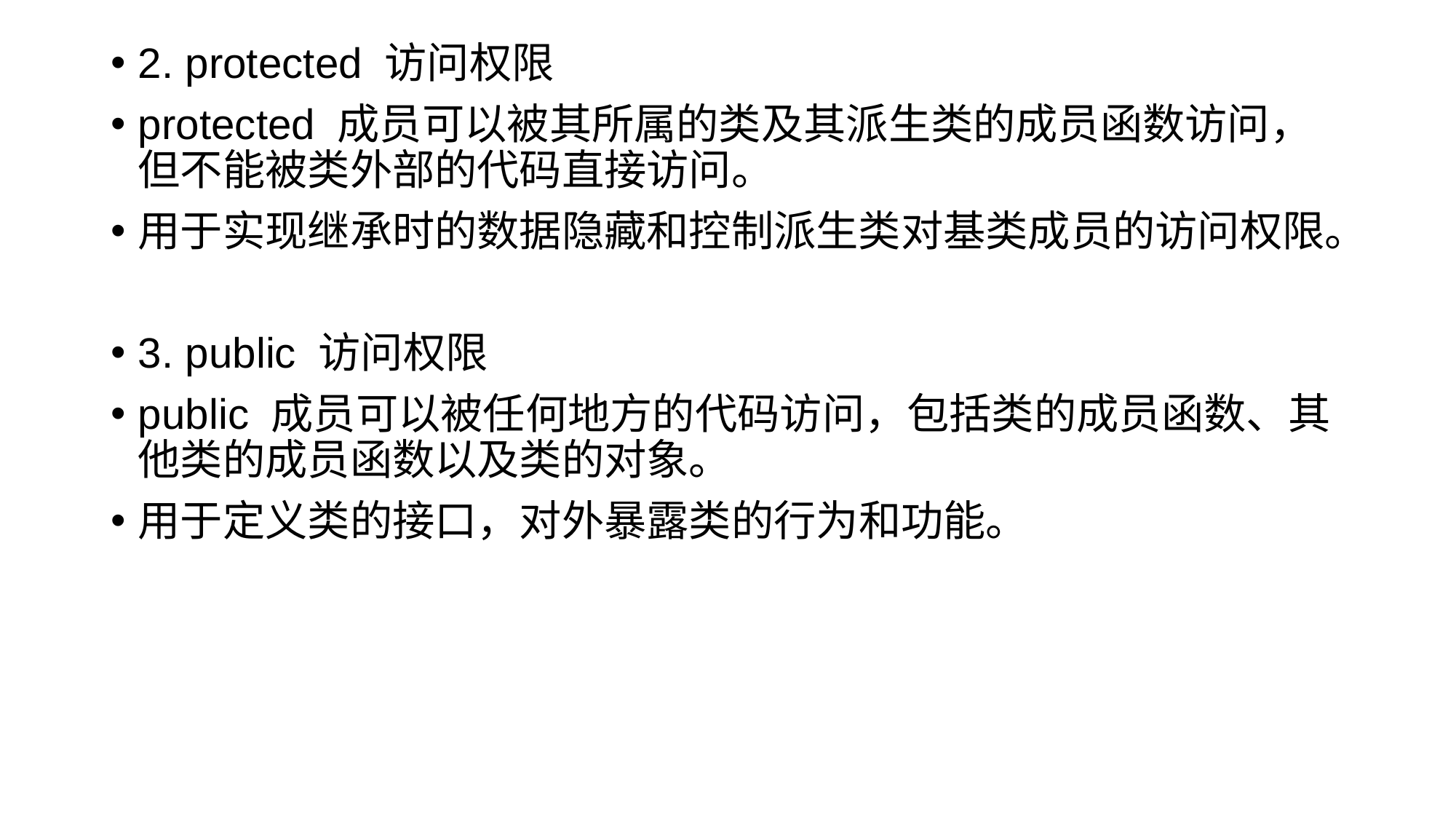

2. protected 访问权限
protected 成员可以被其所属的类及其派生类的成员函数访问，但不能被类外部的代码直接访问。
用于实现继承时的数据隐藏和控制派生类对基类成员的访问权限。

3. public 访问权限
public 成员可以被任何地方的代码访问，包括类的成员函数、其他类的成员函数以及类的对象。
用于定义类的接口，对外暴露类的行为和功能。